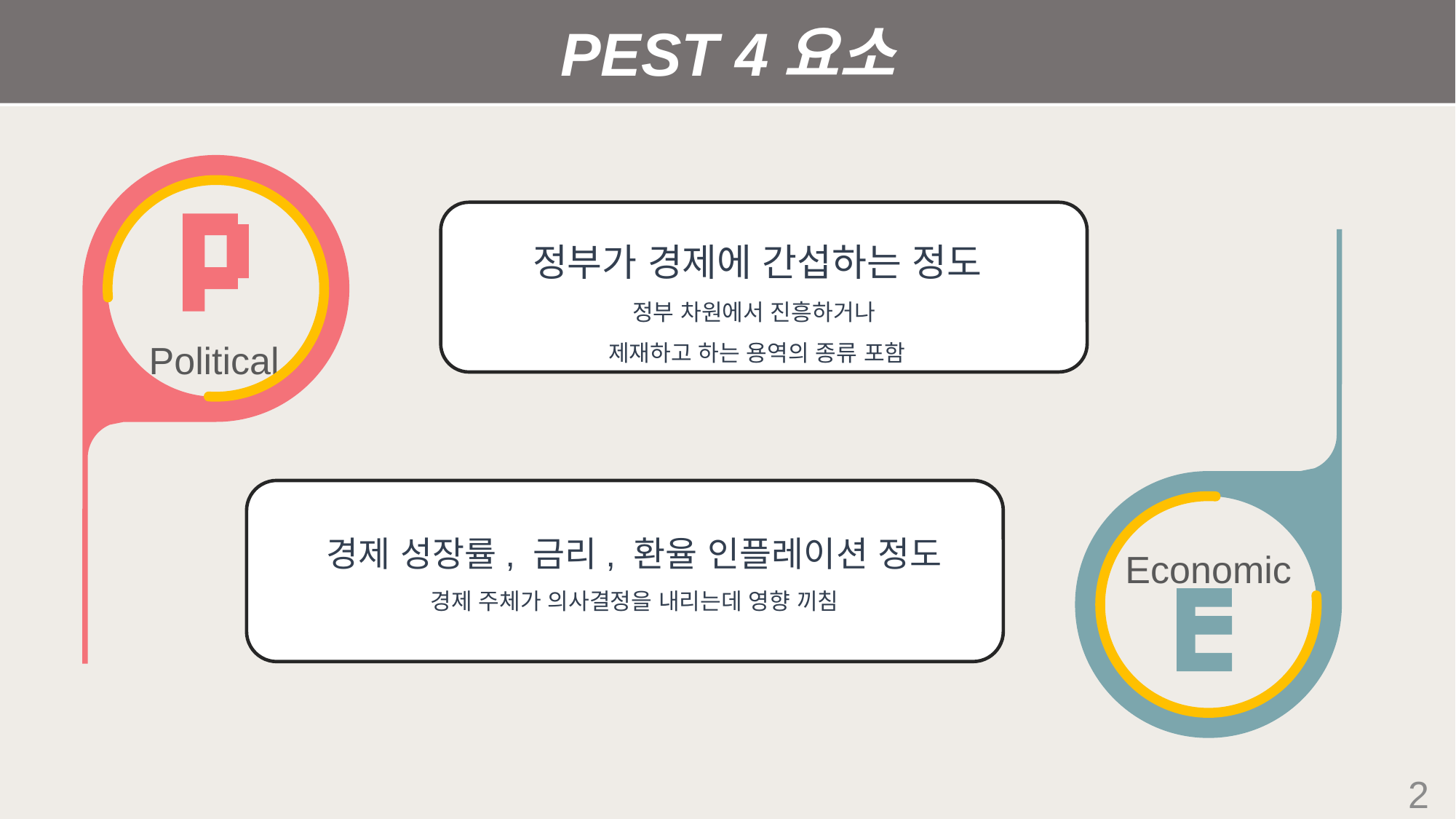

PEST 4요소

Political

정부가 경제에 간섭하는 정도
정부 차원에서 진흥하거나
제재하고 하는 용역의 종류 포함

Economic

경제 성장률, 금리, 환율 인플레이션 정도
경제 주체가 의사결정을 내리는데 영향 끼침
2